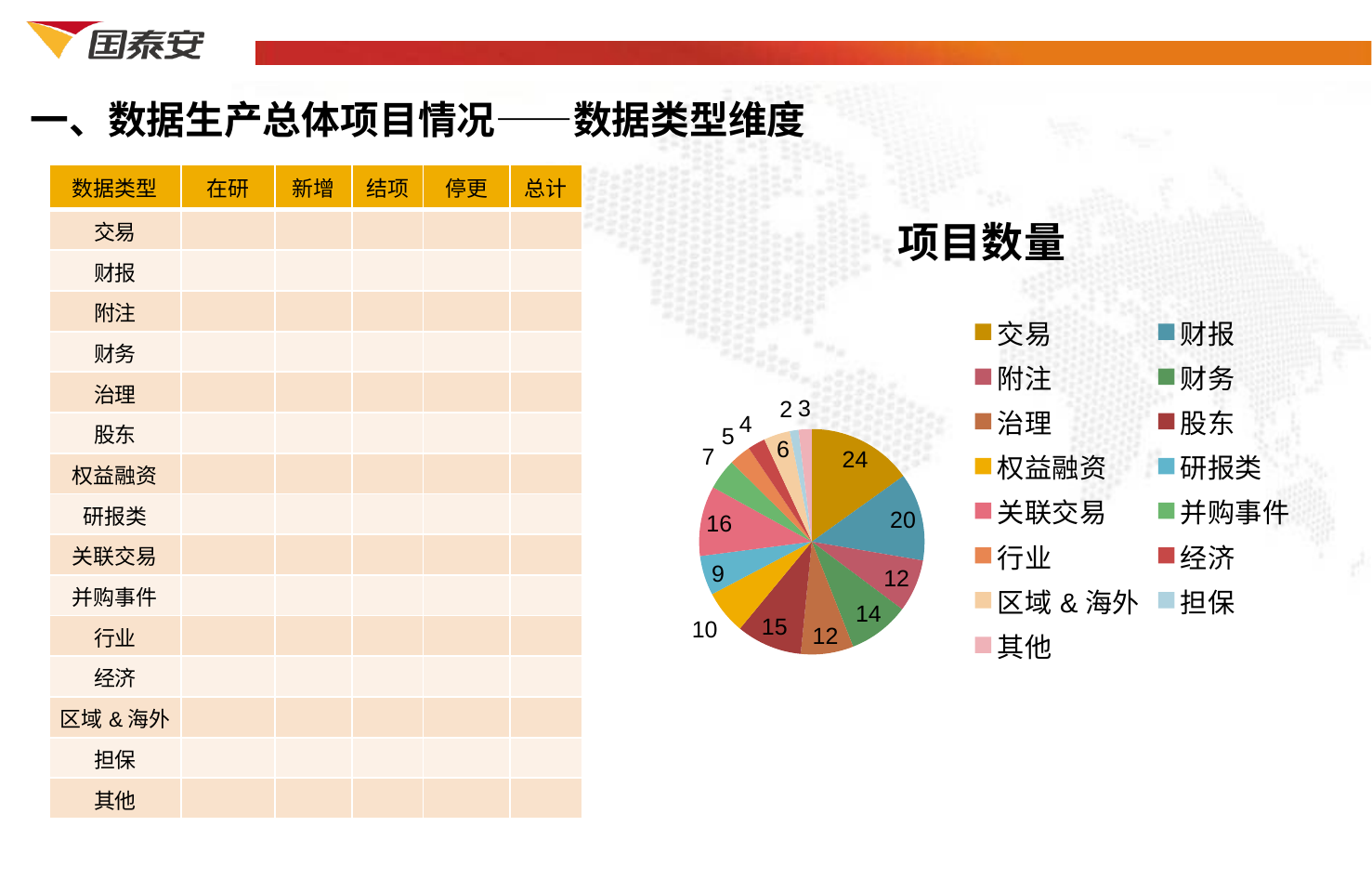

一、数据生产总体项目情况——数据类型维度
| 数据类型 | 在研 | 新增 | 结项 | 停更 | 总计 |
| --- | --- | --- | --- | --- | --- |
| 交易 |  |  |  |  |  |
| 财报 |  |  |  |  |  |
| 附注 |  |  |  |  |  |
| 财务 |  |  |  |  |  |
| 治理 |  |  |  |  |  |
| 股东 |  |  |  |  |  |
| 权益融资 |  |  |  |  |  |
| 研报类 |  |  |  |  |  |
| 关联交易 |  |  |  |  |  |
| 并购事件 |  |  |  |  |  |
| 行业 |  |  |  |  |  |
| 经济 |  |  |  |  |  |
| 区域&海外 |  |  |  |  |  |
| 担保 |  |  |  |  |  |
| 其他 |  |  |  |  |  |

### Chart:

| Category | 项目数量 |
|---|---|
| 交易 | 24.0 |
| 财报 | 20.0 |
| 附注 | 12.0 |
| 财务 | 14.0 |
| 治理 | 12.0 |
| 股东 | 15.0 |
| 权益融资 | 10.0 |
| 研报类 | 9.0 |
| 关联交易 | 16.0 |
| 并购事件 | 7.0 |
| 行业 | 5.0 |
| 经济 | 4.0 |
| 区域&海外 | 6.0 |
| 担保 | 2.0 |
| 其他 | 3.0 |